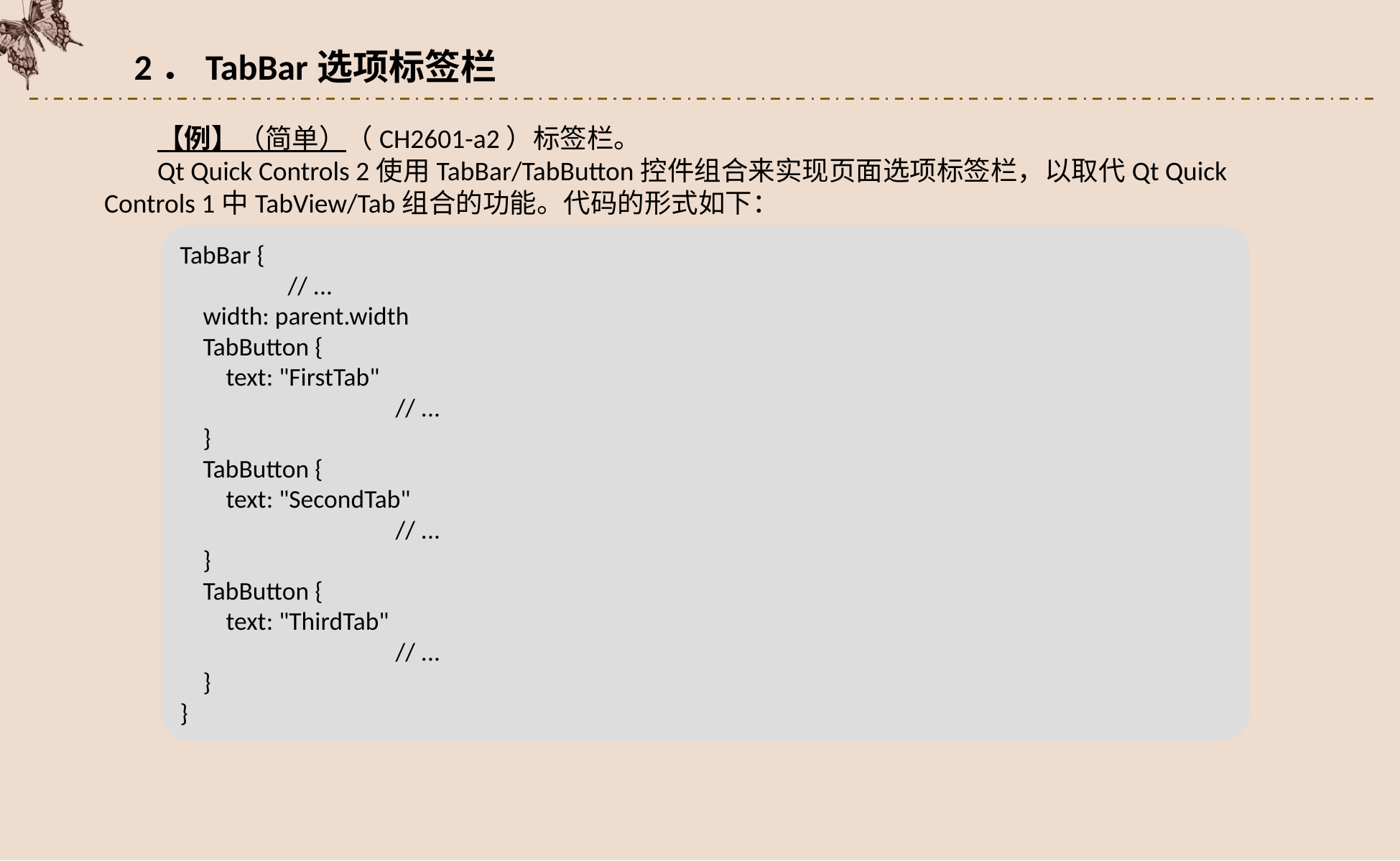

2．TabBar选项标签栏
【例】（简单）（CH2601-a2）标签栏。
Qt Quick Controls 2使用TabBar/TabButton控件组合来实现页面选项标签栏，以取代Qt Quick Controls 1中TabView/Tab组合的功能。代码的形式如下：
TabBar {
	// ...
    width: parent.width
    TabButton {
        text: "FirstTab"
		// ...
    }
    TabButton {
        text: "SecondTab"
		// ...
    }
    TabButton {
        text: "ThirdTab"
		// ...
    }
}